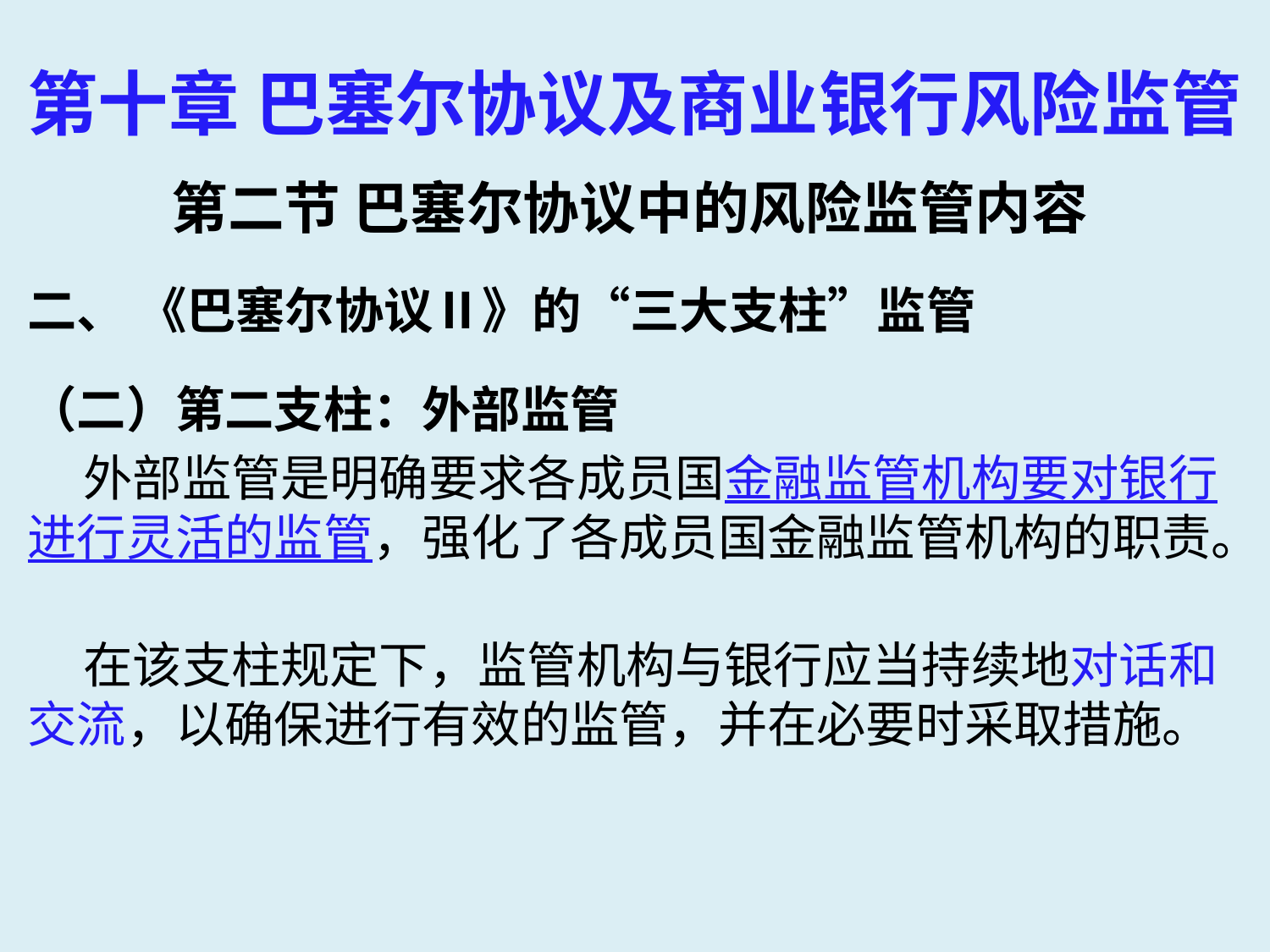

# 第十章 巴塞尔协议及商业银行风险监管
第二节 巴塞尔协议中的风险监管内容
二、 《巴塞尔协议Ⅱ》的“三大支柱”监管
（二）第二支柱：外部监管
    外部监管是明确要求各成员国金融监管机构要对银行进行灵活的监管，强化了各成员国金融监管机构的职责。
    在该支柱规定下，监管机构与银行应当持续地对话和交流，以确保进行有效的监管，并在必要时采取措施。
26